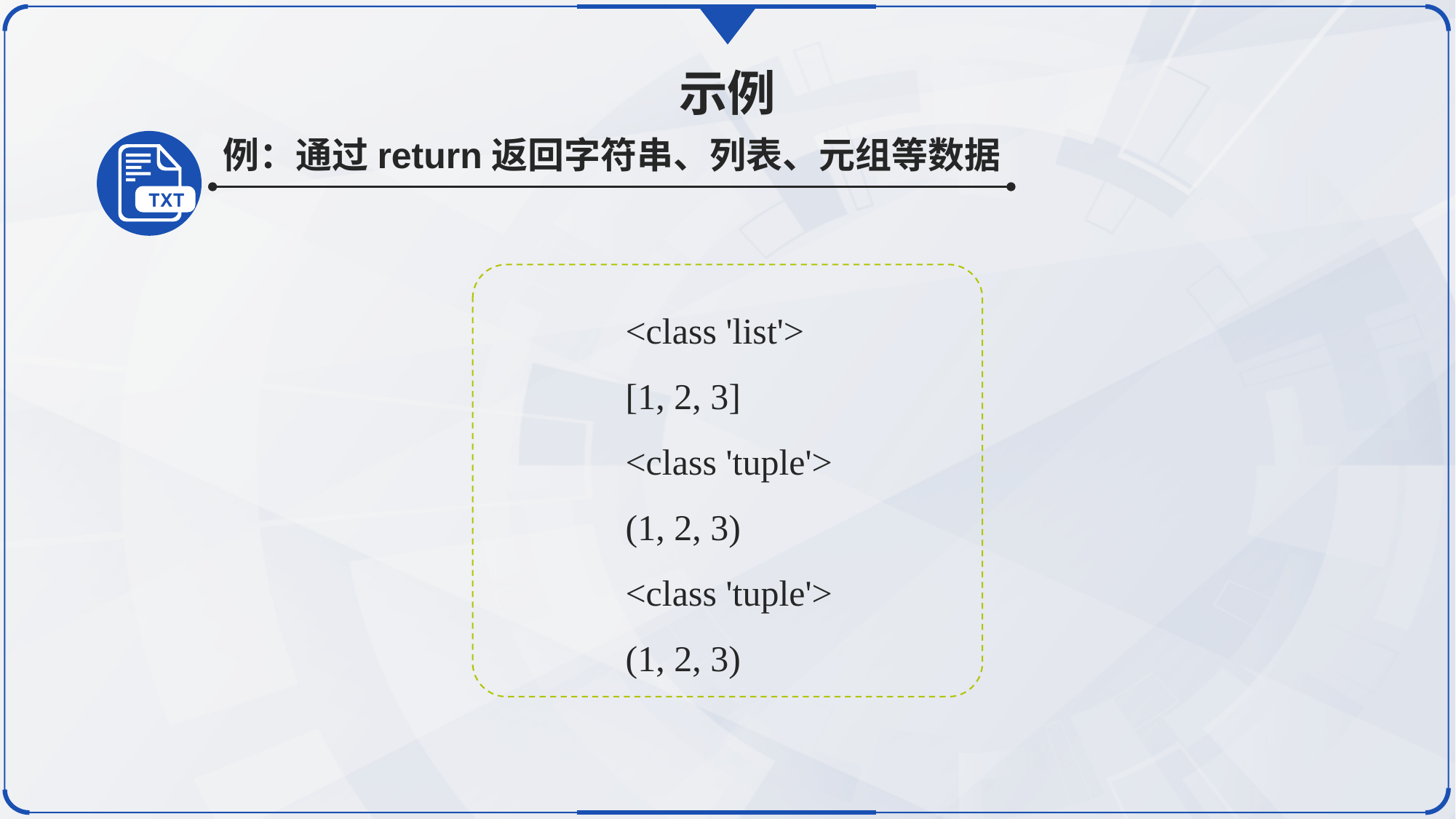

示例
例：通过return返回字符串、列表、元组等数据

<class 'list'>
[1, 2, 3]
<class 'tuple'>
(1, 2, 3)
<class 'tuple'>
(1, 2, 3)